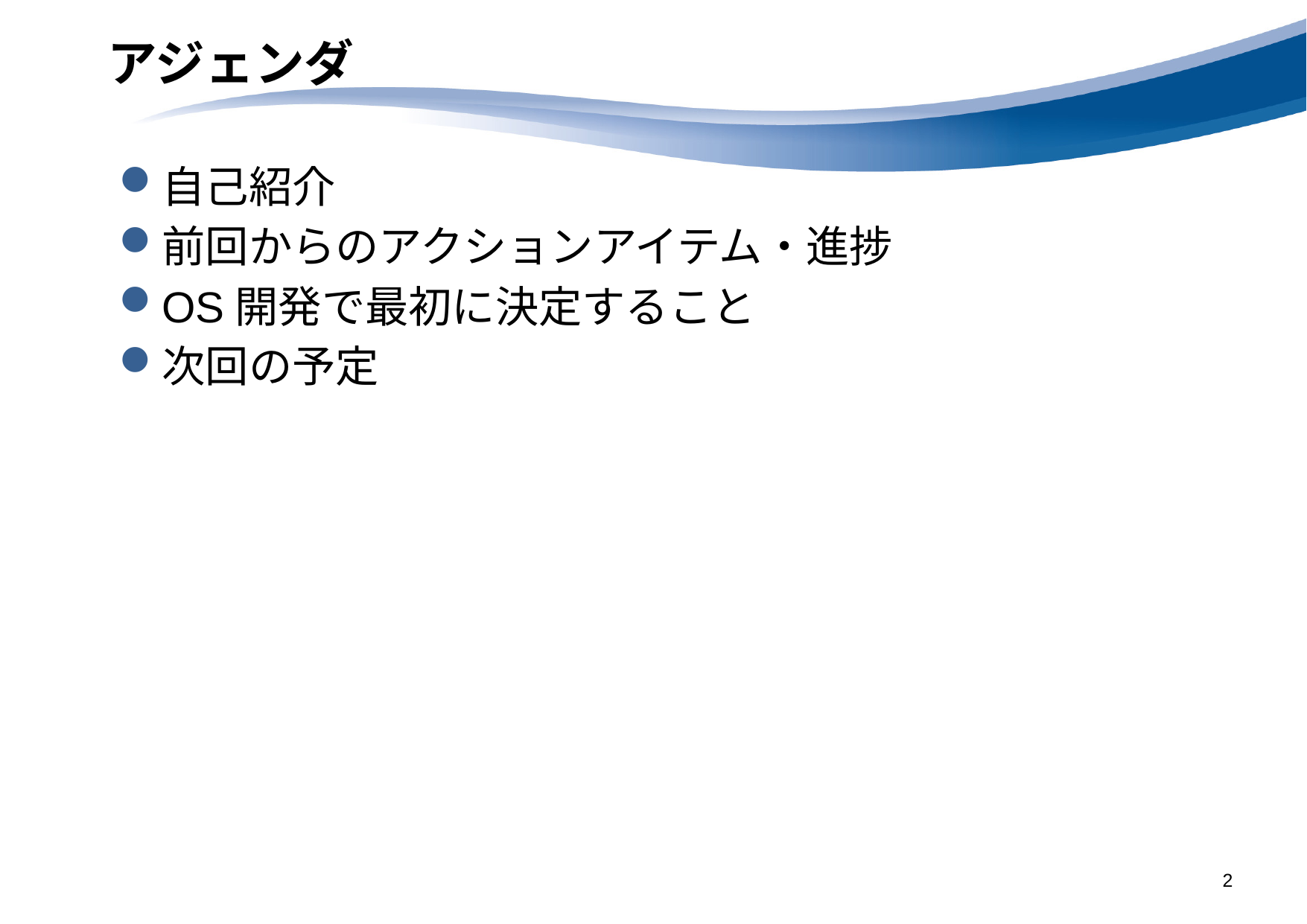

# アジェンダ
自己紹介
前回からのアクションアイテム・進捗
OS開発で最初に決定すること
次回の予定

2